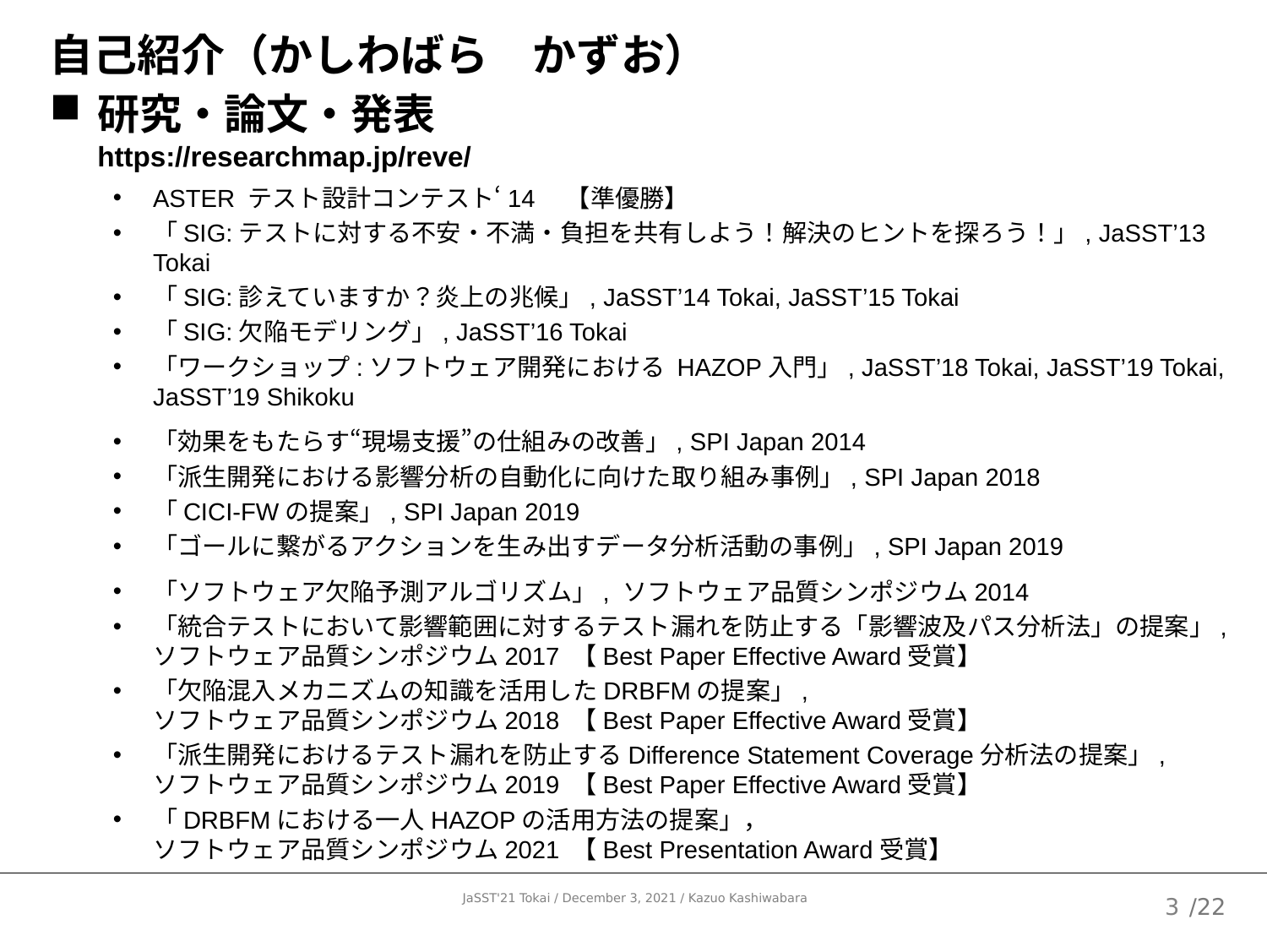

# 自己紹介（かしわばら　かずお）
研究・論文・発表
https://researchmap.jp/reve/
ASTER テスト設計コンテスト‘14　【準優勝】
「SIG:テストに対する不安・不満・負担を共有しよう！解決のヒントを探ろう！」, JaSST’13 Tokai
「SIG:診えていますか？炎上の兆候」, JaSST’14 Tokai, JaSST’15 Tokai
「SIG:欠陥モデリング」, JaSST’16 Tokai
「ワークショップ:ソフトウェア開発における HAZOP入門」, JaSST’18 Tokai, JaSST’19 Tokai, JaSST’19 Shikoku
「効果をもたらす“現場支援”の仕組みの改善」, SPI Japan 2014
「派生開発における影響分析の自動化に向けた取り組み事例」, SPI Japan 2018
「CICI-FWの提案」, SPI Japan 2019
「ゴールに繋がるアクションを生み出すデータ分析活動の事例」, SPI Japan 2019
「ソフトウェア欠陥予測アルゴリズム」, ソフトウェア品質シンポジウム2014
「統合テストにおいて影響範囲に対するテスト漏れを防止する「影響波及パス分析法」の提案」,
ソフトウェア品質シンポジウム2017 【Best Paper Effective Award受賞】
「欠陥混入メカニズムの知識を活用したDRBFMの提案」,
ソフトウェア品質シンポジウム2018 【Best Paper Effective Award受賞】
「派生開発におけるテスト漏れを防止するDifference Statement Coverage分析法の提案」,
ソフトウェア品質シンポジウム2019 【Best Paper Effective Award受賞】
「DRBFMにおける一人HAZOPの活用方法の提案」，
ソフトウェア品質シンポジウム2021 【Best Presentation Award受賞】
3